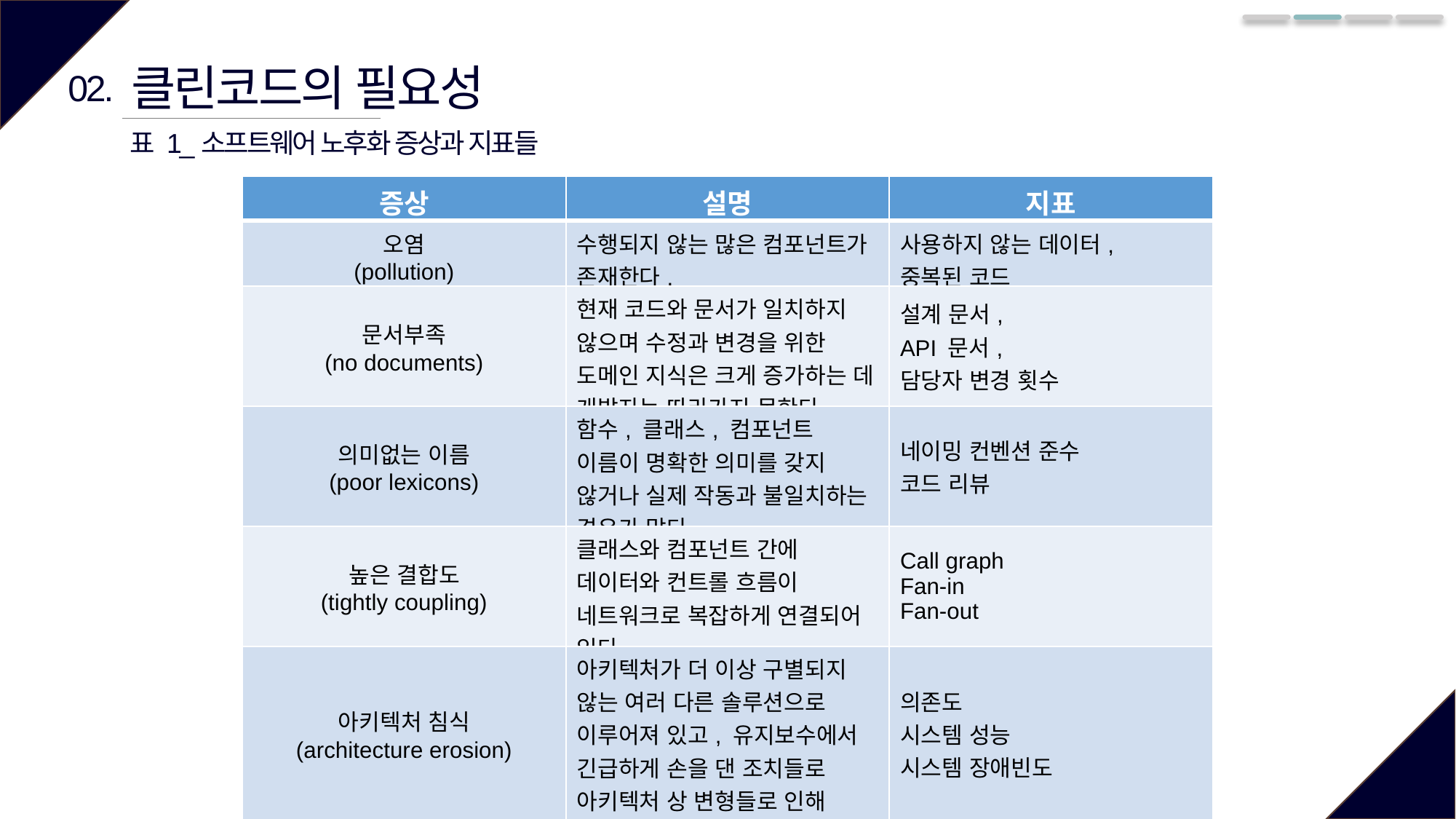

클린코드의 필요성
02.
표 1_소프트웨어 노후화 증상과 지표들
| 증상 | 설명 | 지표 |
| --- | --- | --- |
| 오염 (pollution) | 수행되지 않는 많은 컴포넌트가 존재한다. | 사용하지 않는 데이터, 중복된 코드 |
| 문서부족 (no documents) | 현재 코드와 문서가 일치하지 않으며 수정과 변경을 위한 도메인 지식은 크게 증가하는 데 개발자는 따라가지 못한다. | 설계 문서, API 문서, 담당자 변경 횟수 |
| 의미없는 이름 (poor lexicons) | 함수, 클래스, 컴포넌트 이름이 명확한 의미를 갖지 않거나 실제 작동과 불일치하는 경우가 많다 | 네이밍 컨벤션 준수 코드 리뷰 |
| 높은 결합도 (tightly coupling) | 클래스와 컴포넌트 간에 데이터와 컨트롤 흐름이 네트워크로 복잡하게 연결되어 있다. | Call graph Fan-in Fan-out |
| 아키텍처 침식 (architecture erosion) | 아키텍처가 더 이상 구별되지 않는 여러 다른 솔루션으로 이루어져 있고, 유지보수에서 긴급하게 손을 댄 조치들로 아키텍처 상 변형들로 인해 시스템 품질이 떨어져 있다. | 의존도 시스템 성능 시스템 장애빈도 |